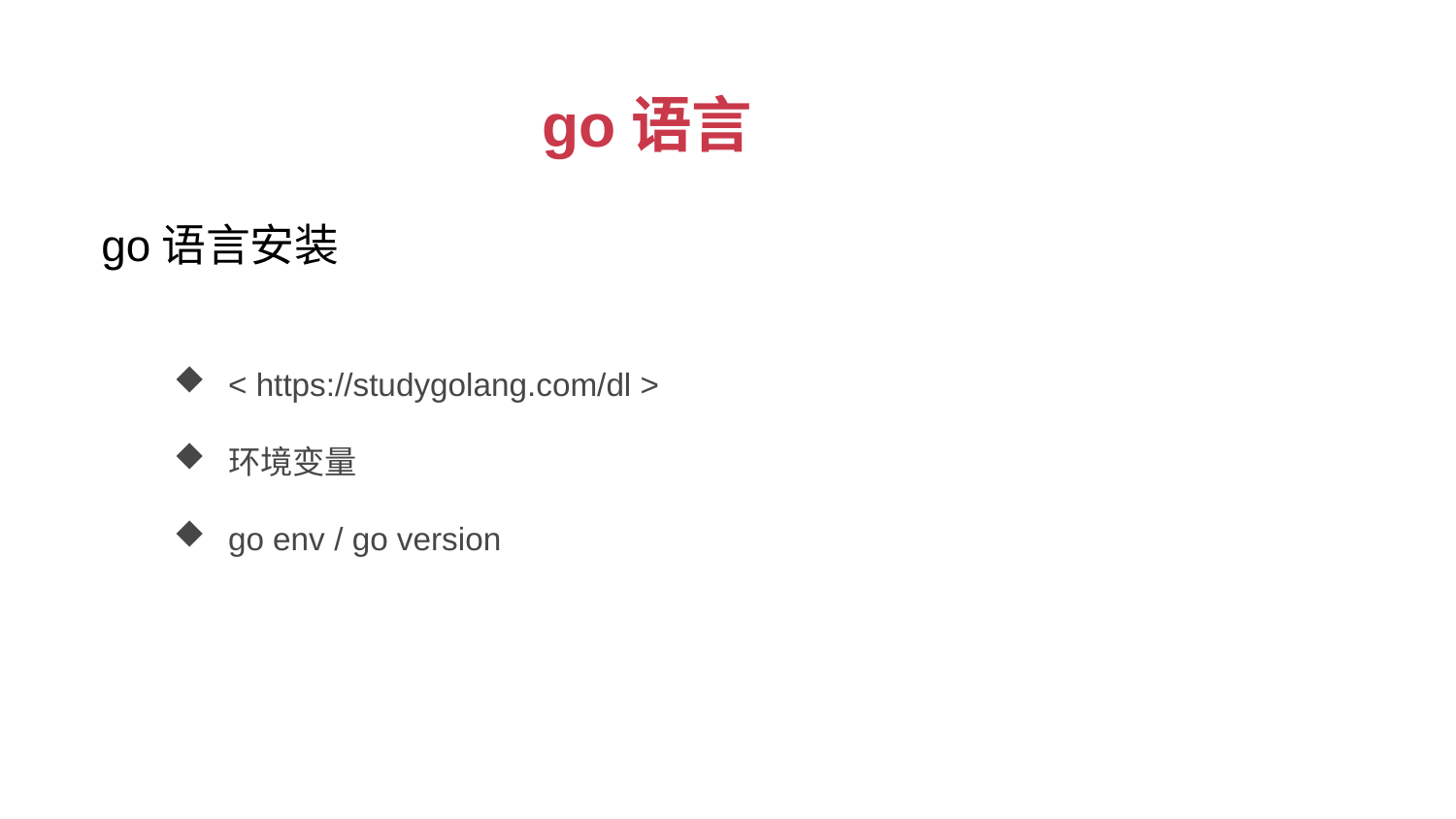

go语言
 go语言安装
< https://studygolang.com/dl >
环境变量
go env / go version